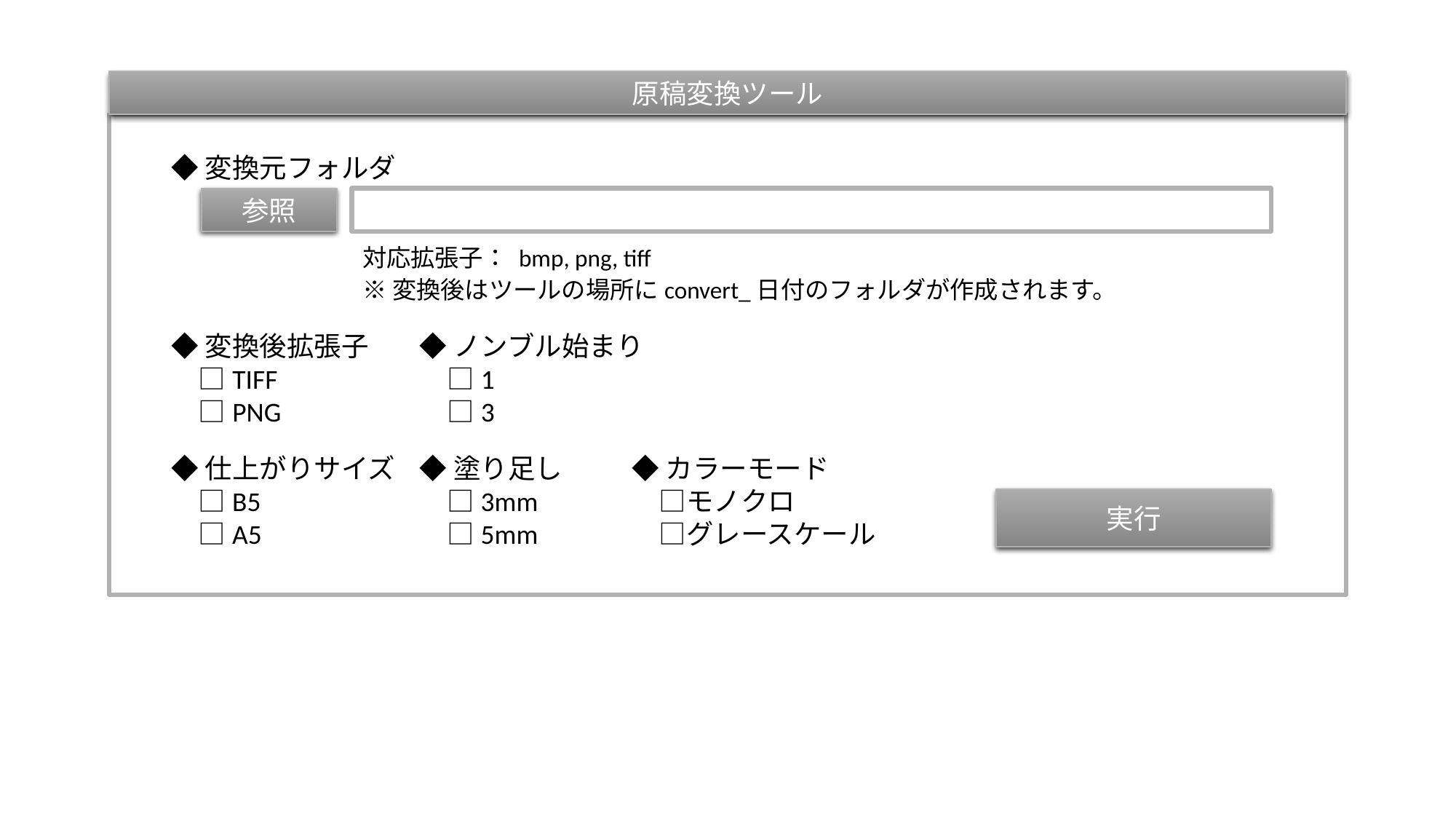

原稿変換ツール

◆変換元フォルダ
参照

対応拡張子： bmp, png, tiff
※変換後はツールの場所にconvert_日付のフォルダが作成されます。
◆変換後拡張子
　□TIFF
　□PNG
◆ノンブル始まり
　□1
　□3
◆仕上がりサイズ
　□B5
　□A5
◆塗り足し
　□3mm
　□5mm
◆カラーモード
　□モノクロ
　□グレースケール
実行